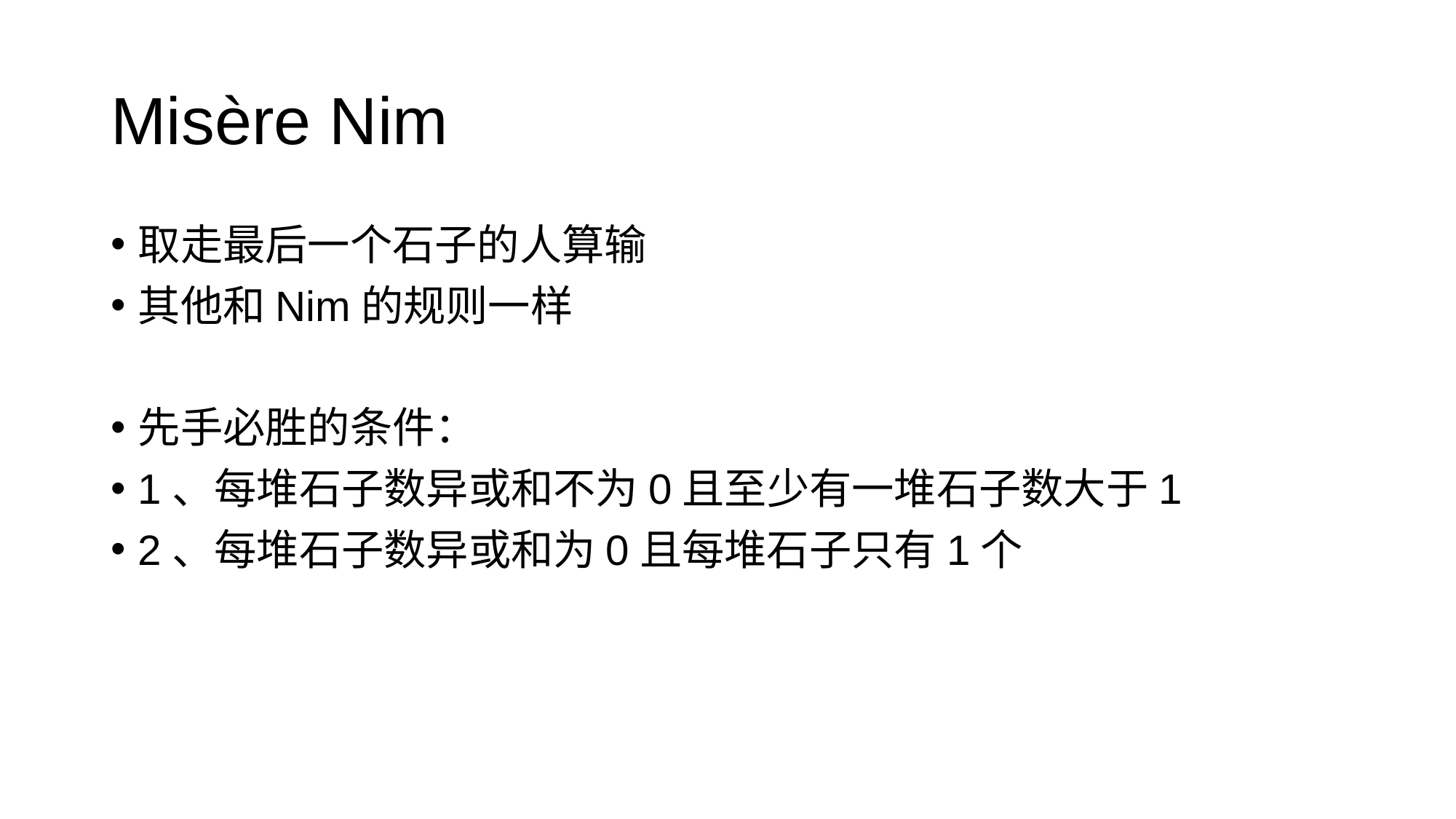

# Misère Nim
取走最后一个石子的人算输
其他和Nim的规则一样

先手必胜的条件：
1、每堆石子数异或和不为0且至少有一堆石子数大于1
2、每堆石子数异或和为0且每堆石子只有1个